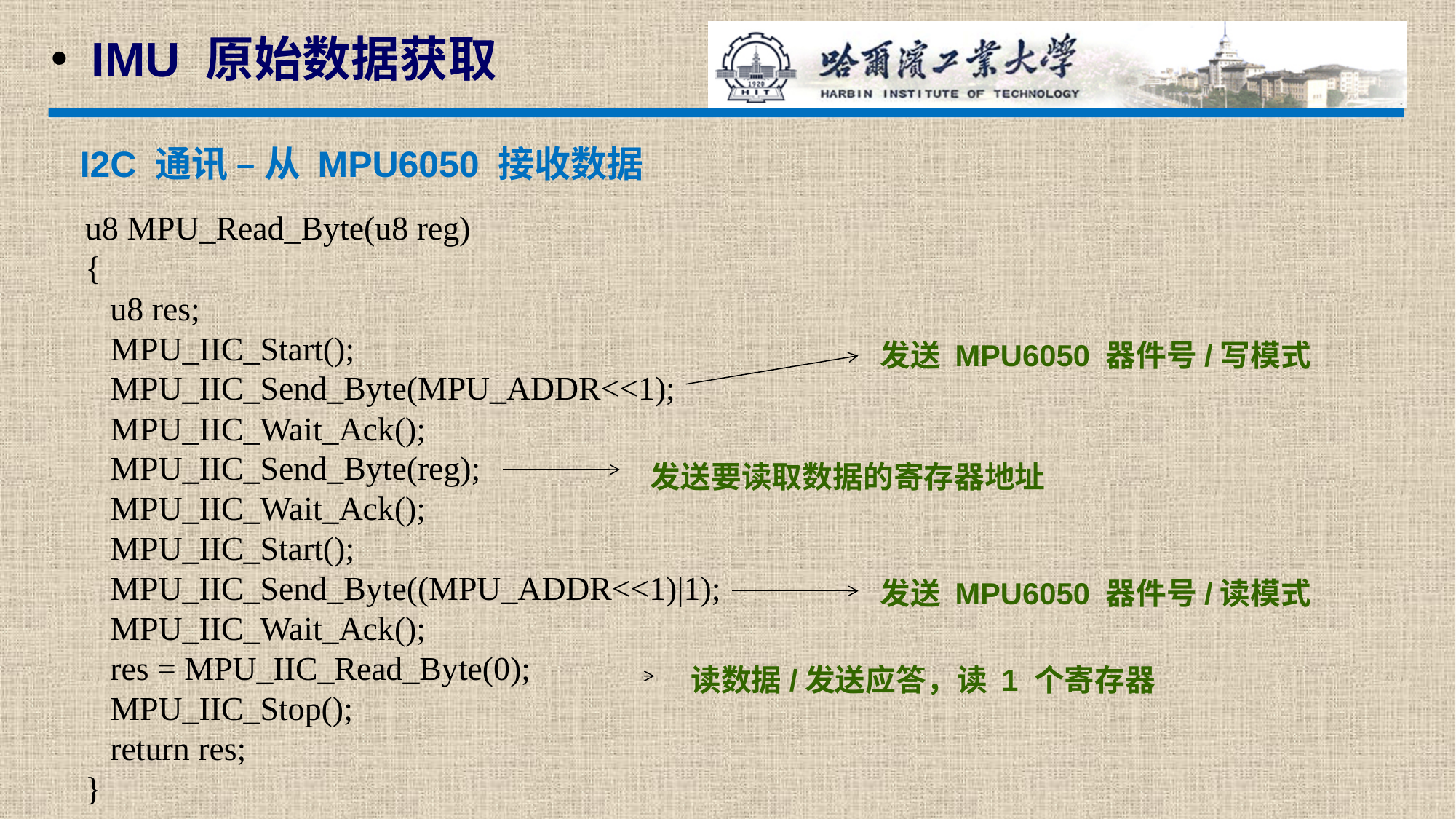

IMU 原始数据获取
I2C 通讯 – 从 MPU6050 接收数据
u8 MPU_Read_Byte(u8 reg)
{
   u8 res;
   MPU_IIC_Start();
   MPU_IIC_Send_Byte(MPU_ADDR<<1);
   MPU_IIC_Wait_Ack();
   MPU_IIC_Send_Byte(reg);
   MPU_IIC_Wait_Ack();
   MPU_IIC_Start();
   MPU_IIC_Send_Byte((MPU_ADDR<<1)|1);
   MPU_IIC_Wait_Ack();
   res = MPU_IIC_Read_Byte(0);
   MPU_IIC_Stop();
   return res;
}
发送 MPU6050 器件号/写模式
发送要读取数据的寄存器地址
发送 MPU6050 器件号/读模式
读数据/发送应答，读 1 个寄存器